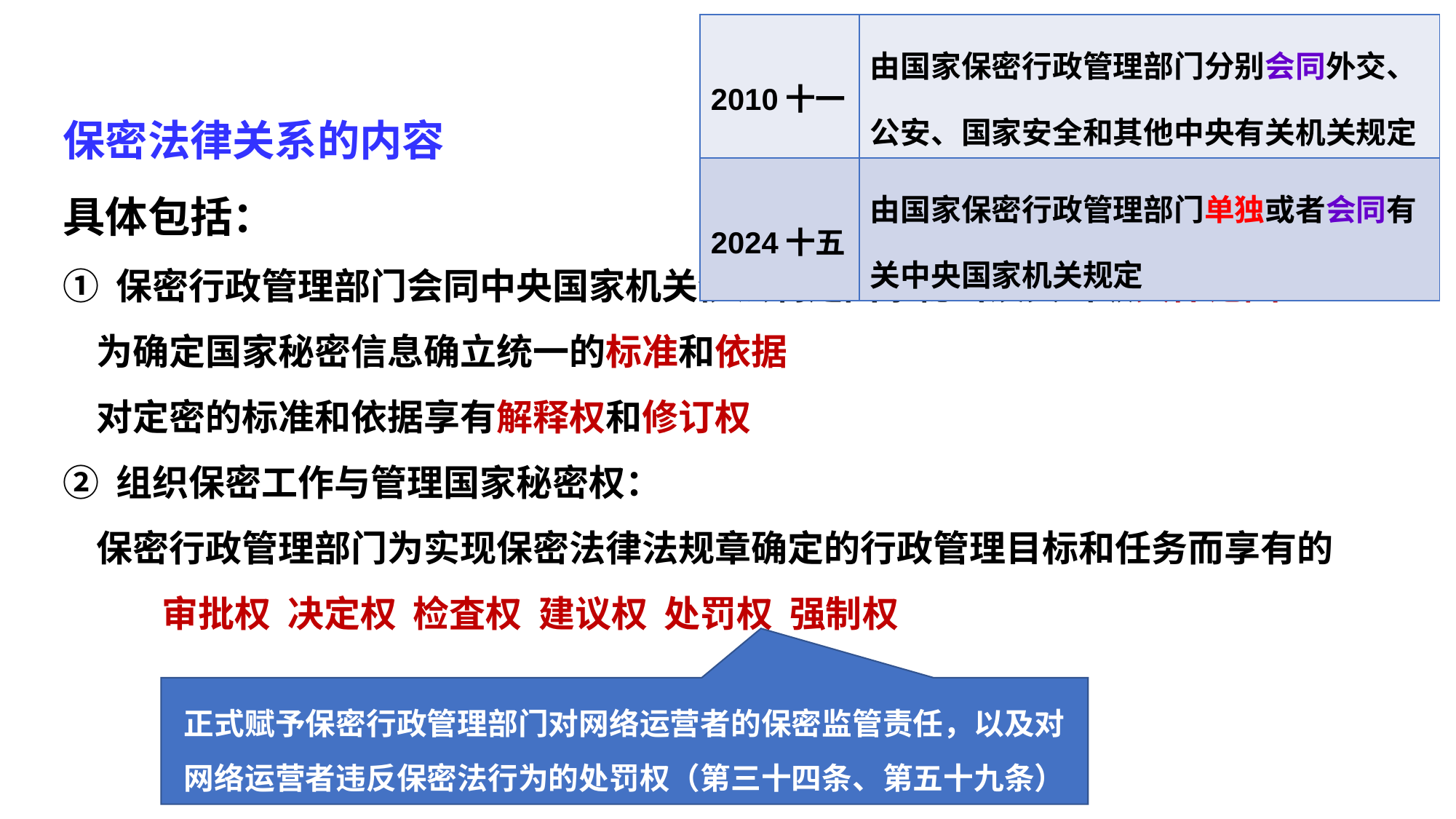

| 2010十一 | 由国家保密行政管理部门分别会同外交、公安、国家安全和其他中央有关机关规定 |
| --- | --- |
| 2024十五 | 由国家保密行政管理部门单独或者会同有关中央国家机关规定 |
保密法律关系的内容
具体包括：
① 保密行政管理部门会同中央国家机关依法制定国家秘密及其密级具体范围
   为确定国家秘密信息确立统一的标准和依据
   对定密的标准和依据享有解释权和修订权
② 组织保密工作与管理国家秘密权：
   保密行政管理部门为实现保密法律法规章确定的行政管理目标和任务而享有的
           审批权  决定权  检査权  建议权  处罚权  强制权
正式赋予保密行政管理部门对网络运营者的保密监管责任，以及对网络运营者违反保密法行为的处罚权（第三十四条、第五十九条）